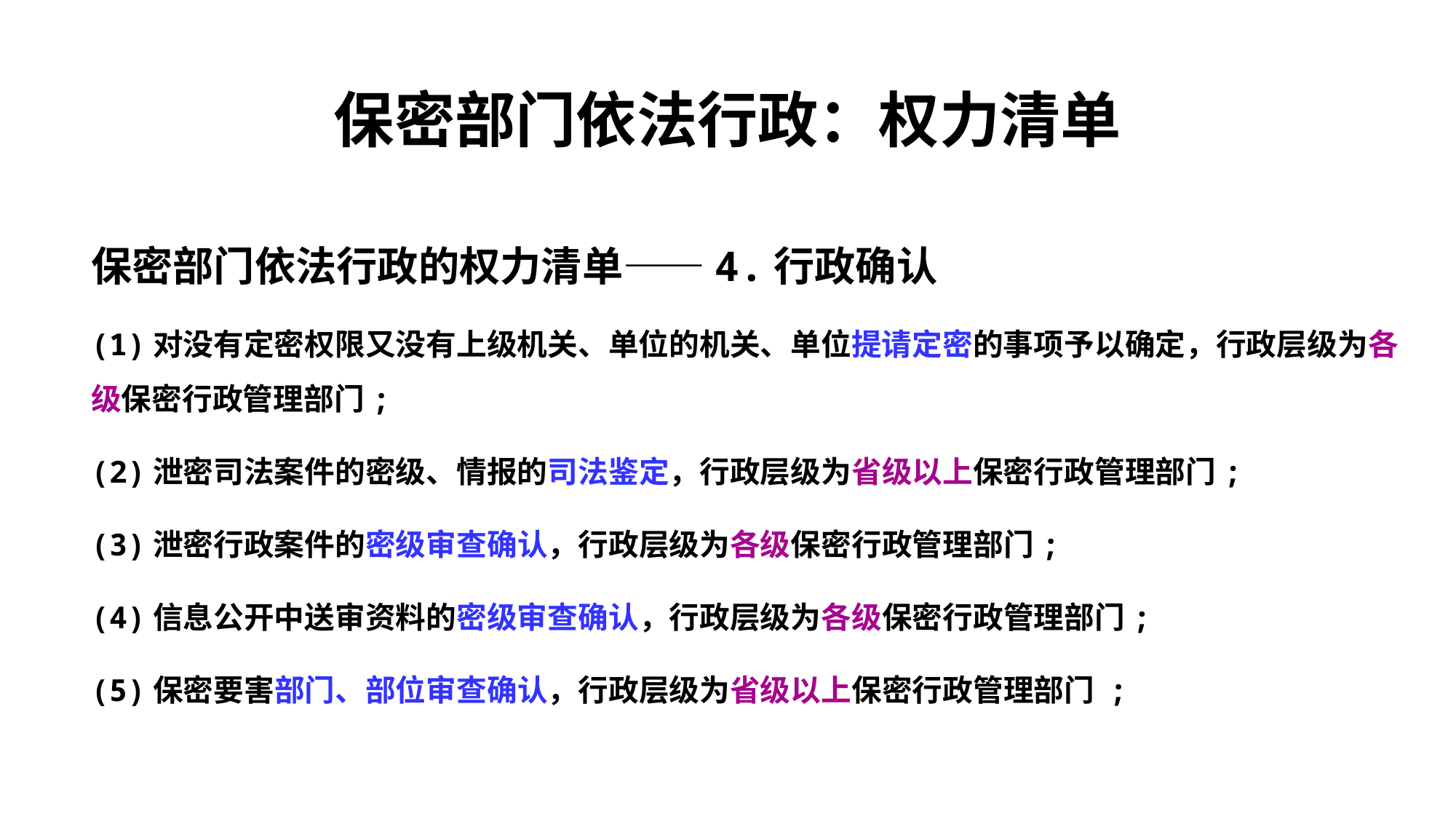

# 保密部门依法行政：权力清单
保密部门依法行政的权力清单——4.行政确认
(1)对没有定密权限又没有上级机关、单位的机关、单位提请定密的事项予以确定，行政层级为各级保密行政管理部门;
(2)泄密司法案件的密级、情报的司法鉴定，行政层级为省级以上保密行政管理部门;
(3)泄密行政案件的密级审查确认，行政层级为各级保密行政管理部门;
(4)信息公开中送审资料的密级审查确认，行政层级为各级保密行政管理部门;
(5)保密要害部门、部位审查确认，行政层级为省级以上保密行政管理部门 ;